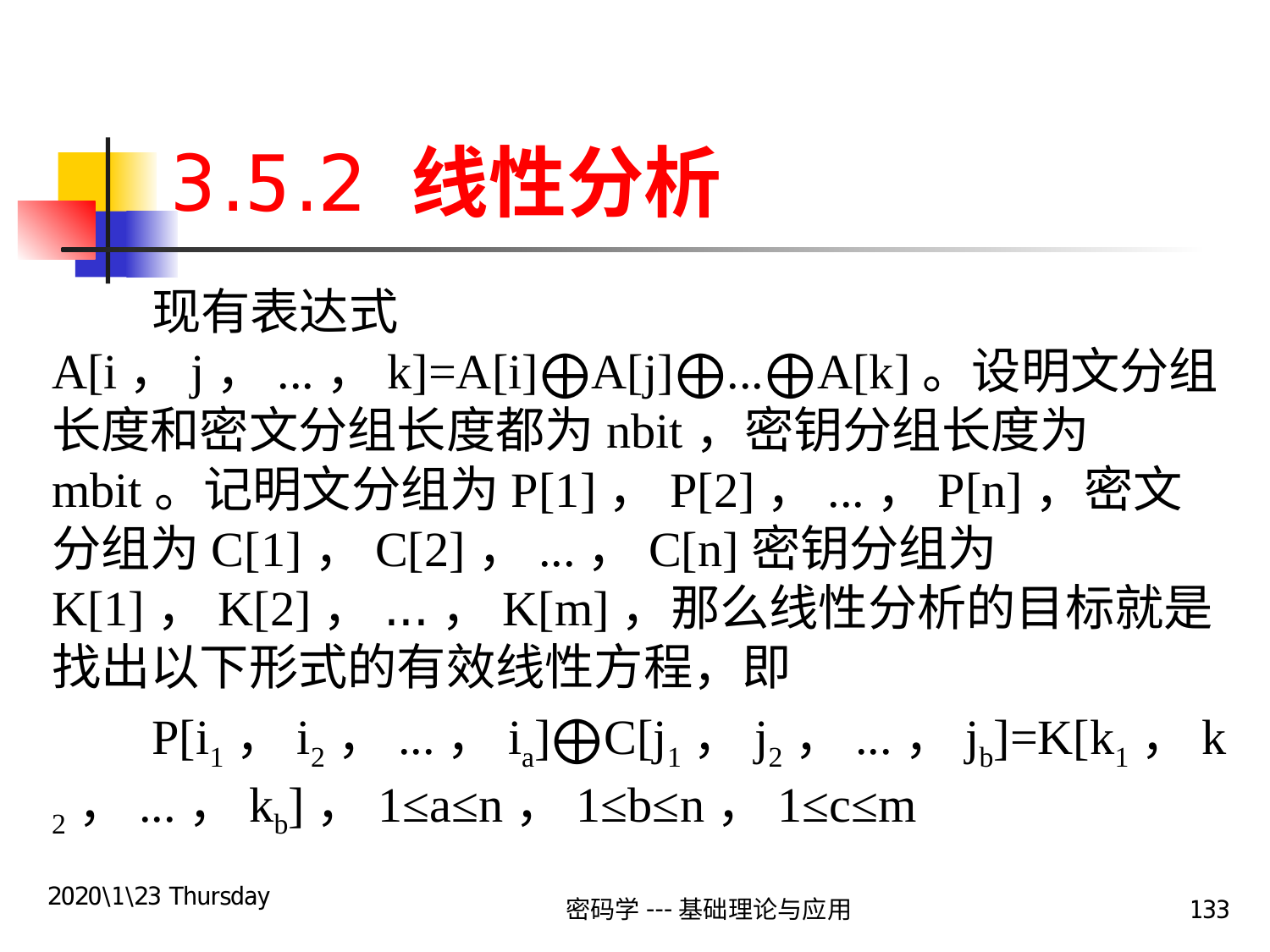

# 3.5.2 线性分析
现有表达式A[i，j，...，k]=A[i]⨁A[j]⨁...⨁A[k]。设明文分组长度和密文分组长度都为nbit，密钥分组长度为mbit。记明文分组为P[1]，P[2]，...，P[n]，密文分组为C[1]，C[2]，...，C[n]密钥分组为K[1]，K[2]，...，K[m]，那么线性分析的目标就是找出以下形式的有效线性方程，即
P[i1，i2，...，ia]⨁C[j1，j2，...，jb]=K[k1，k2，...，kb]，1≤a≤n，1≤b≤n，1≤c≤m
2020\1\23 Thursday
密码学---基础理论与应用
133